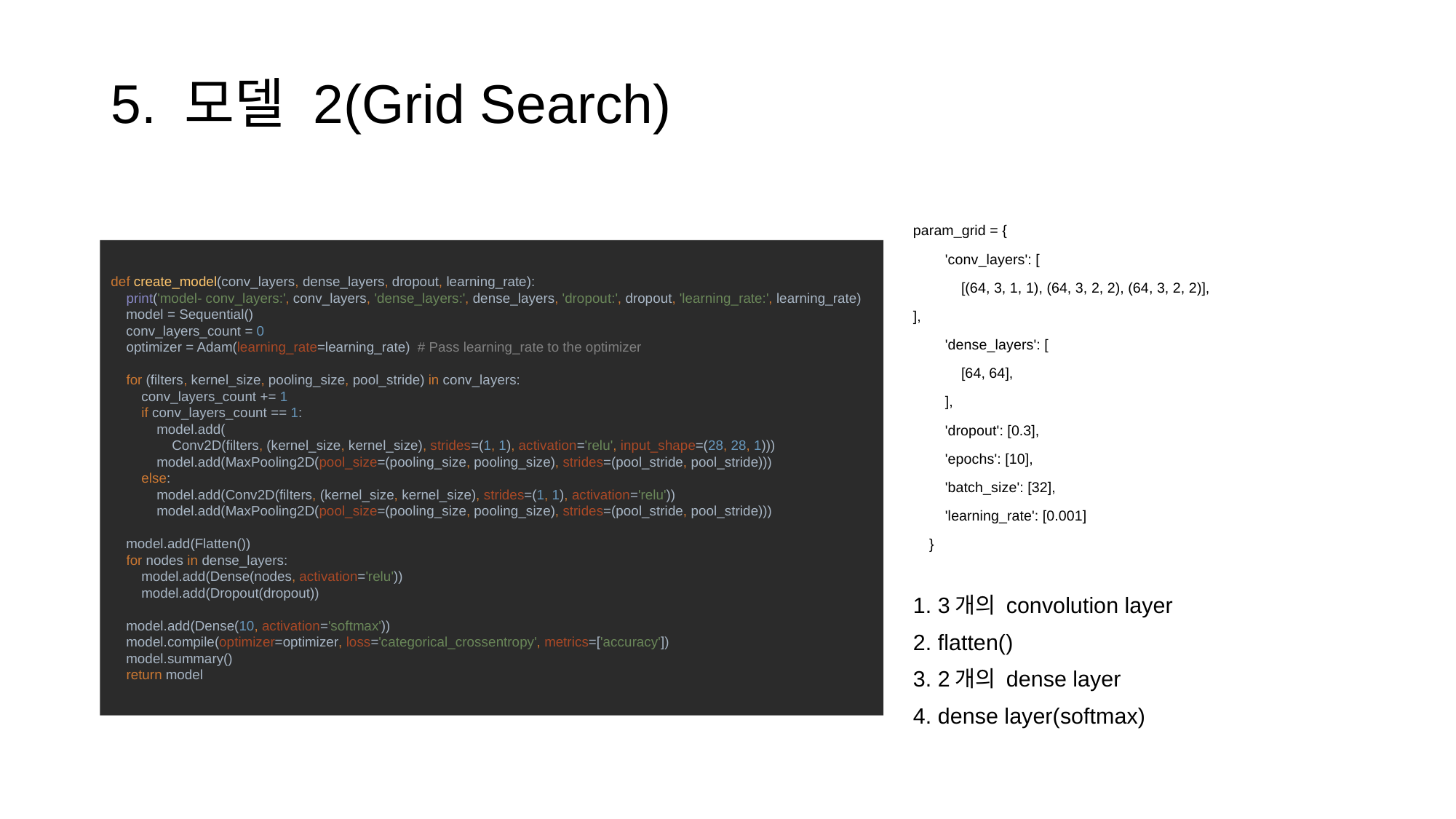

# 5. 모델 2(Grid Search)
param_grid = {
        'conv_layers': [
            [(64, 3, 1, 1), (64, 3, 2, 2), (64, 3, 2, 2)],
],
        'dense_layers': [
            [64, 64],
        ],
        'dropout': [0.3],
        'epochs': [10],
        'batch_size': [32],
        'learning_rate': [0.001]
    }

1. 3개의 convolution layer
2. flatten()
3. 2개의 dense layer
4. dense layer(softmax)
def create_model(conv_layers, dense_layers, dropout, learning_rate):
    print('model- conv_layers:', conv_layers, 'dense_layers:', dense_layers, 'dropout:', dropout, 'learning_rate:', learning_rate)
    model = Sequential()
    conv_layers_count = 0
    optimizer = Adam(learning_rate=learning_rate)  # Pass learning_rate to the optimizer
    for (filters, kernel_size, pooling_size, pool_stride) in conv_layers:
        conv_layers_count += 1
        if conv_layers_count == 1:
            model.add(
                Conv2D(filters, (kernel_size, kernel_size), strides=(1, 1), activation='relu', input_shape=(28, 28, 1)))
            model.add(MaxPooling2D(pool_size=(pooling_size, pooling_size), strides=(pool_stride, pool_stride)))
        else:
            model.add(Conv2D(filters, (kernel_size, kernel_size), strides=(1, 1), activation='relu'))
            model.add(MaxPooling2D(pool_size=(pooling_size, pooling_size), strides=(pool_stride, pool_stride)))
    model.add(Flatten())
    for nodes in dense_layers:
        model.add(Dense(nodes, activation='relu'))
        model.add(Dropout(dropout))
    model.add(Dense(10, activation='softmax'))
    model.compile(optimizer=optimizer, loss='categorical_crossentropy', metrics=['accuracy'])
    model.summary()
    return model